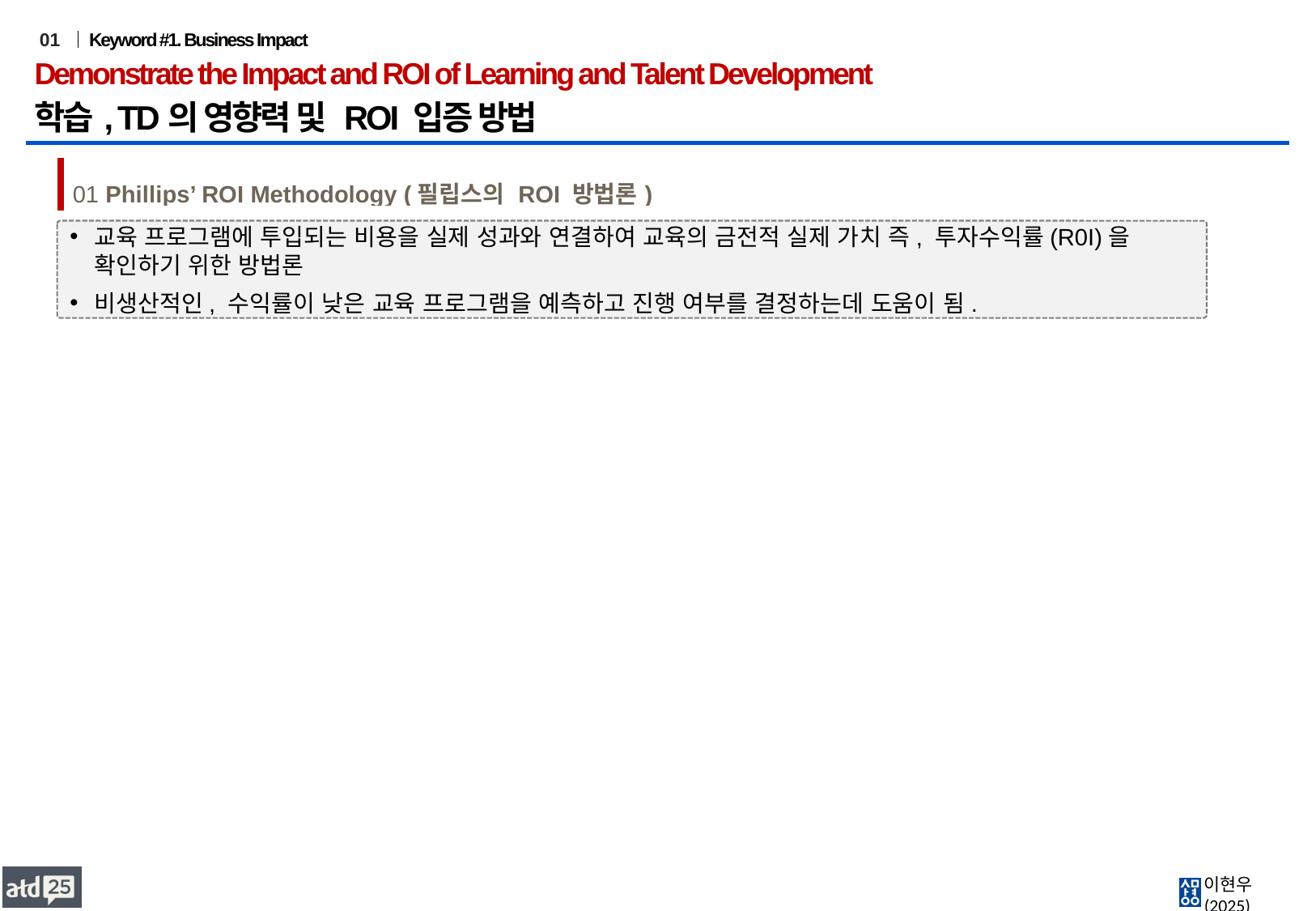

01
Keyword #1. Business Impact
Demonstrate the Impact and ROI of Learning and Talent Development
학습, TD의 영향력 및 ROI 입증 방법
| 01 Phillips’ ROI Methodology (필립스의 ROI 방법론) |
| --- |
교육 프로그램에 투입되는 비용을 실제 성과와 연결하여 교육의 금전적 실제 가치 즉, 투자수익률(R0I)을 확인하기 위한 방법론
비생산적인, 수익률이 낮은 교육 프로그램을 예측하고 진행 여부를 결정하는데 도움이 됨.